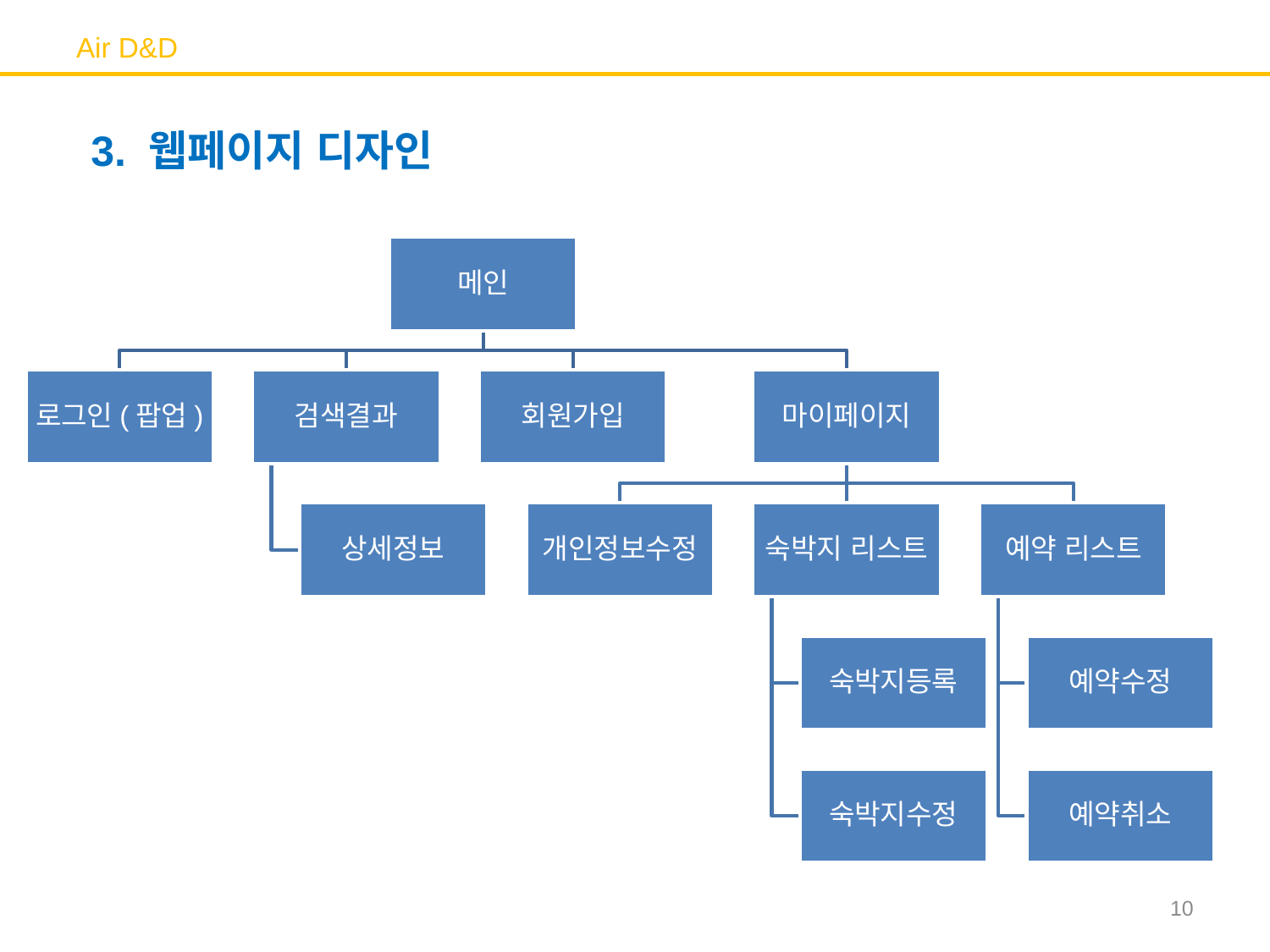

# Air D&D
3. 웹페이지 디자인
메인
로그인(팝업)
검색결과
상세정보
회원가입
마이페이지
개인정보수정
숙박지 리스트
숙박지등록
숙박지수정
예약 리스트
예약수정
예약취소
10